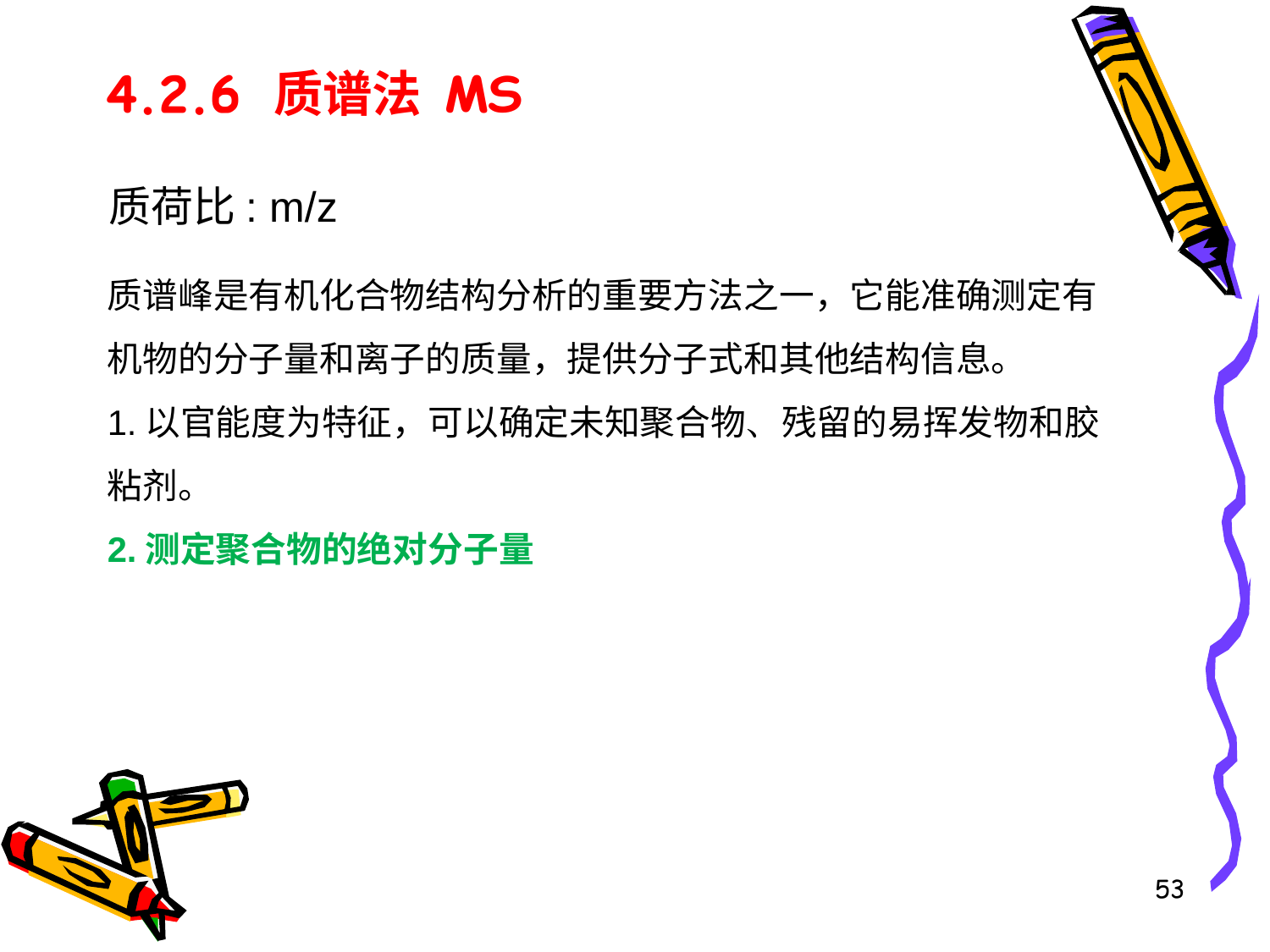

4.2.6 质谱法 MS
质荷比: m/z
质谱峰是有机化合物结构分析的重要方法之一，它能准确测定有机物的分子量和离子的质量，提供分子式和其他结构信息。
1.以官能度为特征，可以确定未知聚合物、残留的易挥发物和胶粘剂。
2.测定聚合物的绝对分子量
53